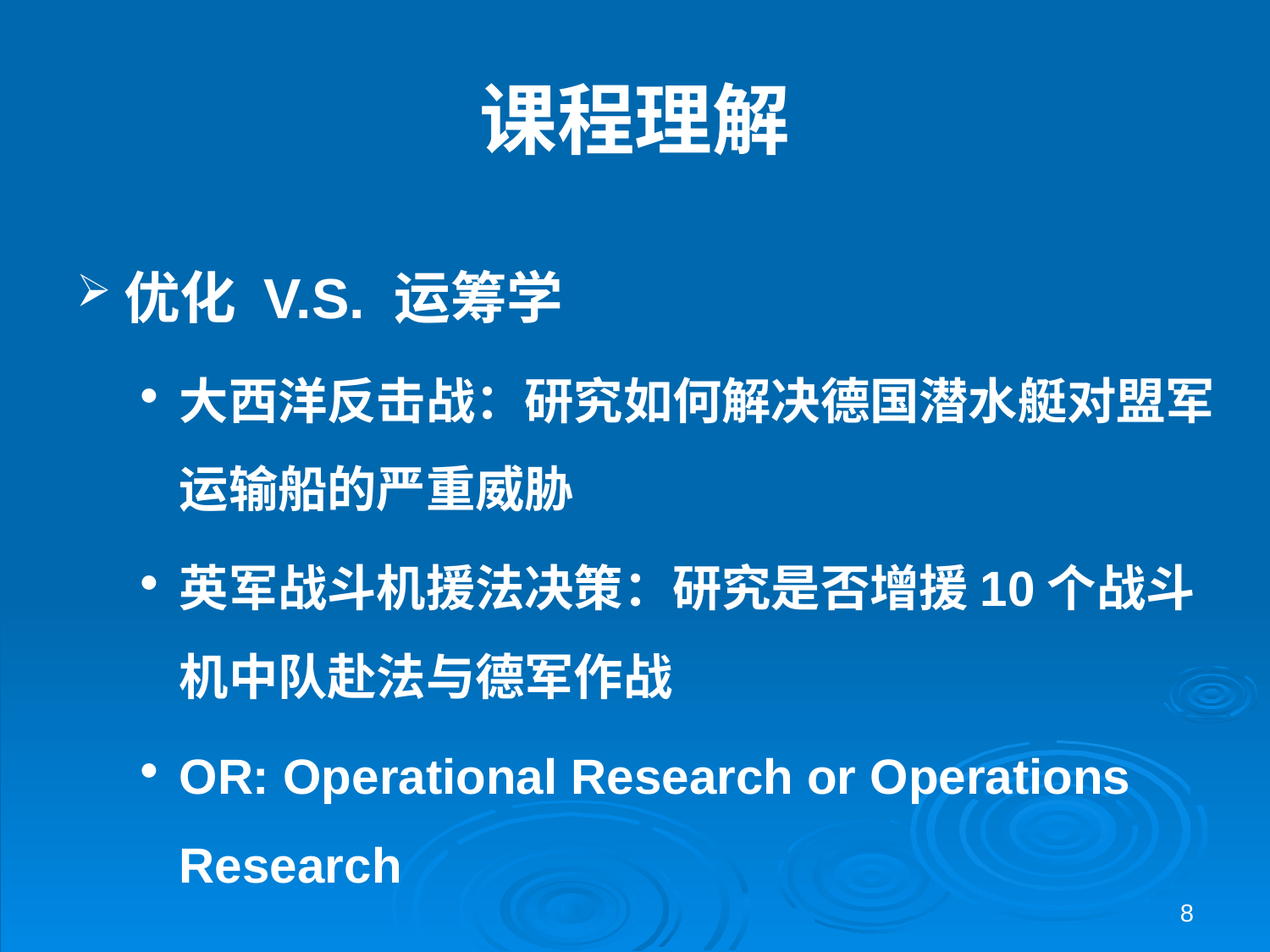

# 课程理解
优化 V.S. 运筹学
大西洋反击战：研究如何解决德国潜水艇对盟军运输船的严重威胁
英军战斗机援法决策：研究是否增援10个战斗机中队赴法与德军作战
OR: Operational Research or Operations Research
8